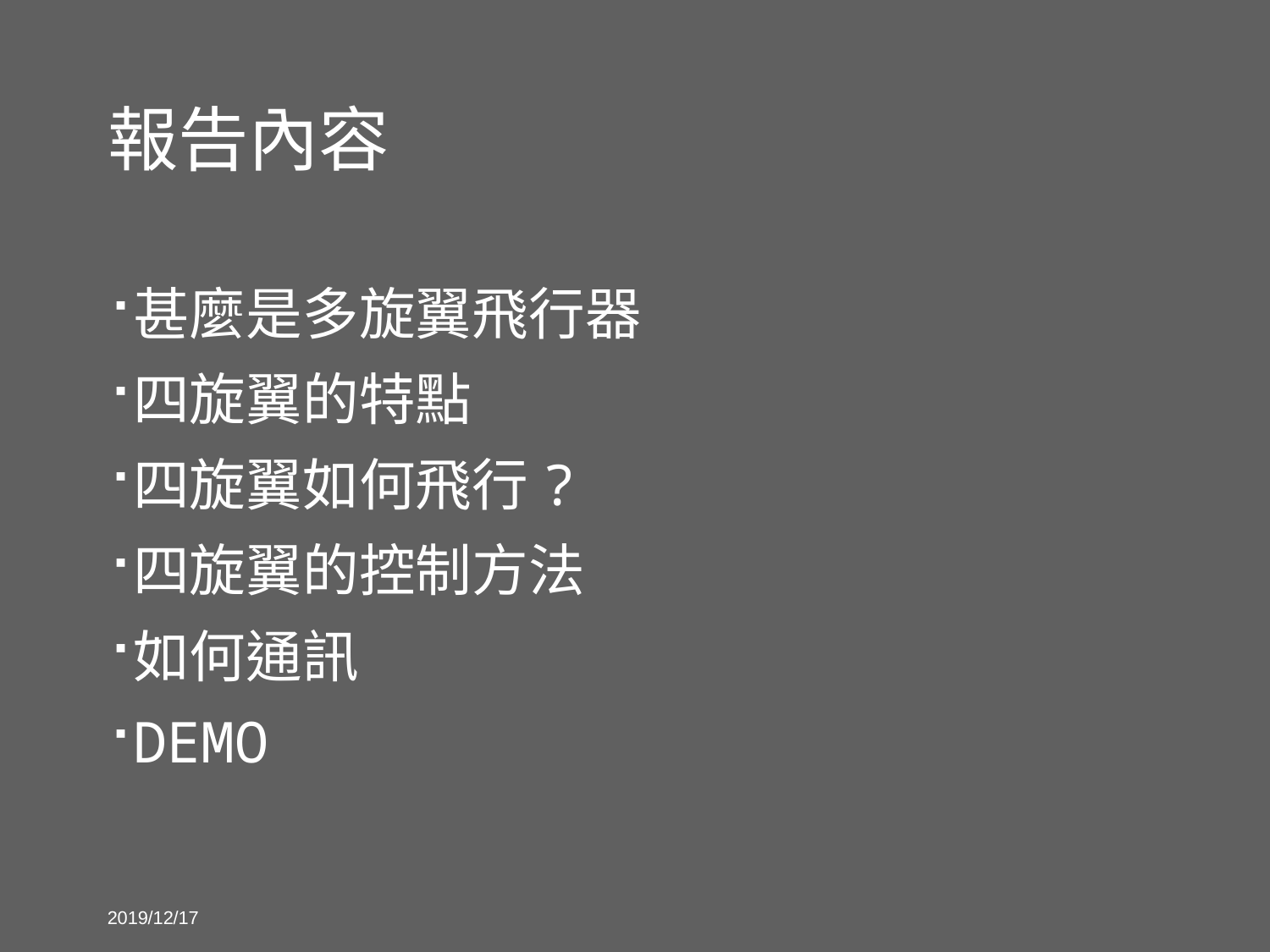

# 報告內容
甚麼是多旋翼飛行器
四旋翼的特點
四旋翼如何飛行?
四旋翼的控制方法
如何通訊
DEMO
2019/12/17
2